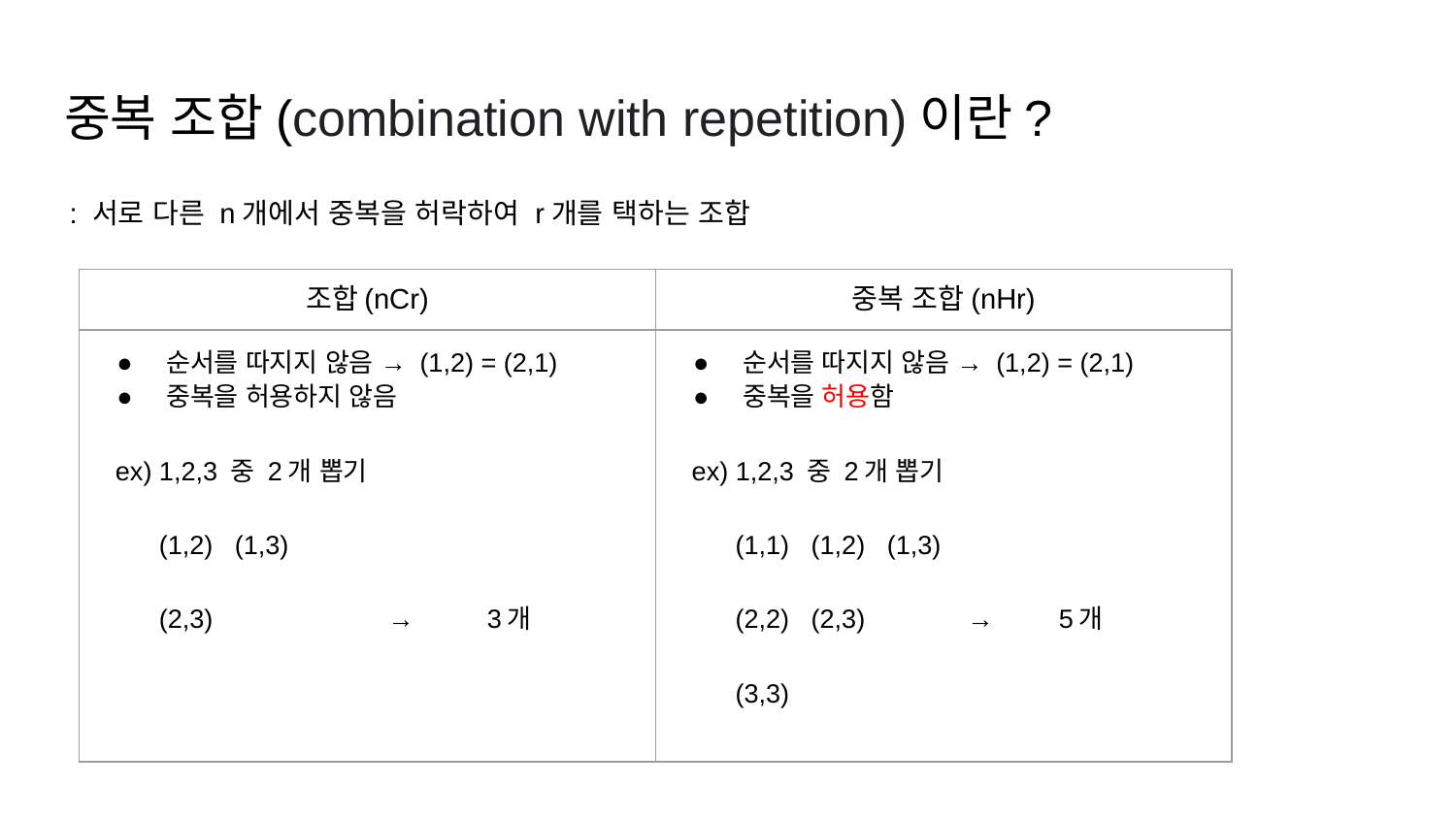

# 중복 조합(combination with repetition)이란?
: 서로 다른 n개에서 중복을 허락하여 r개를 택하는 조합
| 조합(nCr) | 중복 조합(nHr) |
| --- | --- |
| 순서를 따지지 않음 → (1,2) = (2,1) 중복을 허용하지 않음 ex) 1,2,3 중 2개 뽑기 (1,2) (1,3) (2,3) → 3개 | 순서를 따지지 않음 → (1,2) = (2,1) 중복을 허용함 ex) 1,2,3 중 2개 뽑기 (1,1) (1,2) (1,3) (2,2) (2,3) → 5개 (3,3) |